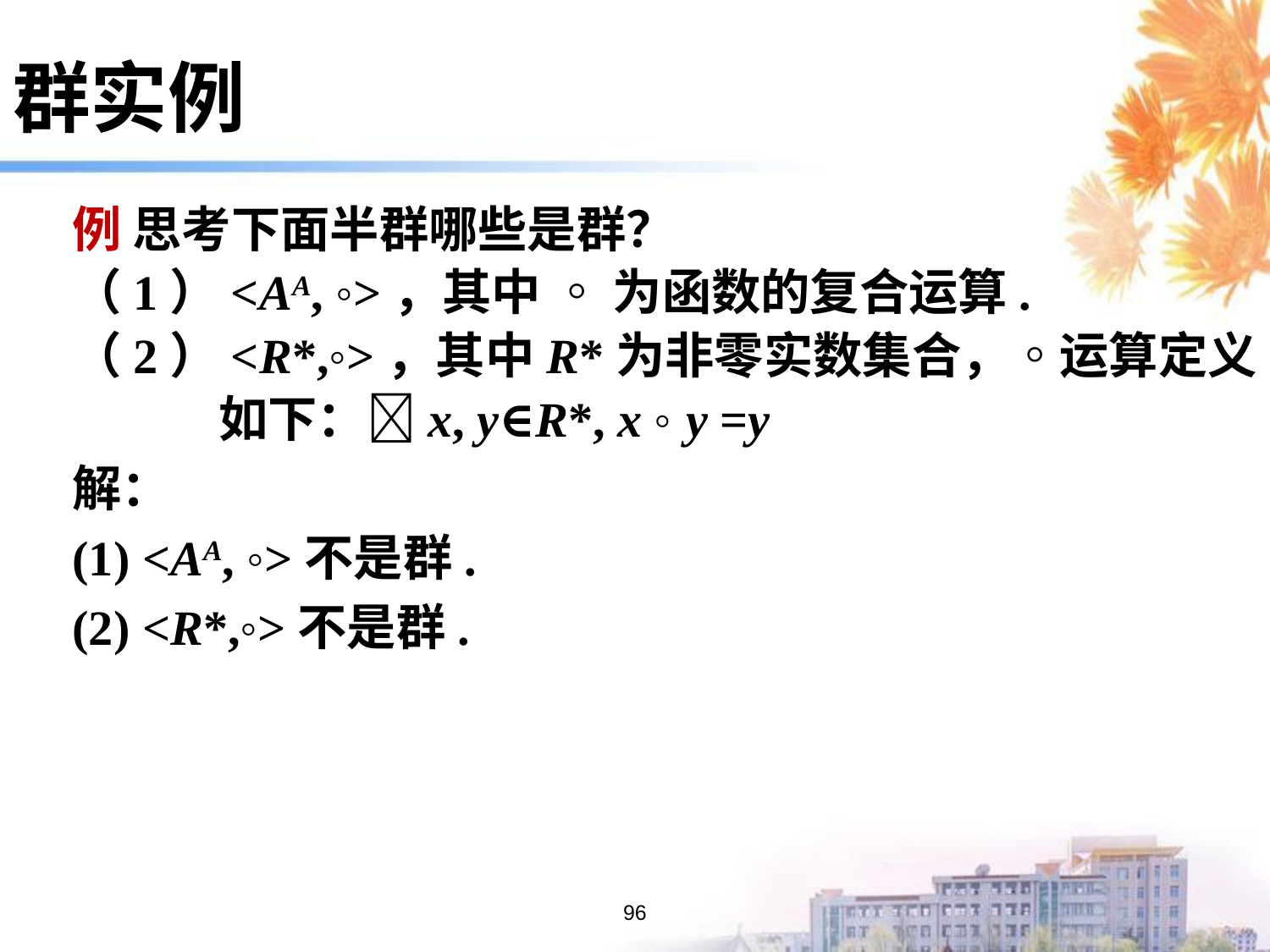

群实例
例 思考下面半群哪些是群？
（1）<AA, ◦>，其中 ◦ 为函数的复合运算.
（2）<R*,◦>，其中R*为非零实数集合，◦运算定义
            如下：∀x, y∈R*, x ◦ y =y
解：
(1) <AA, ◦>不是群.
(2) <R*,◦>不是群.

96